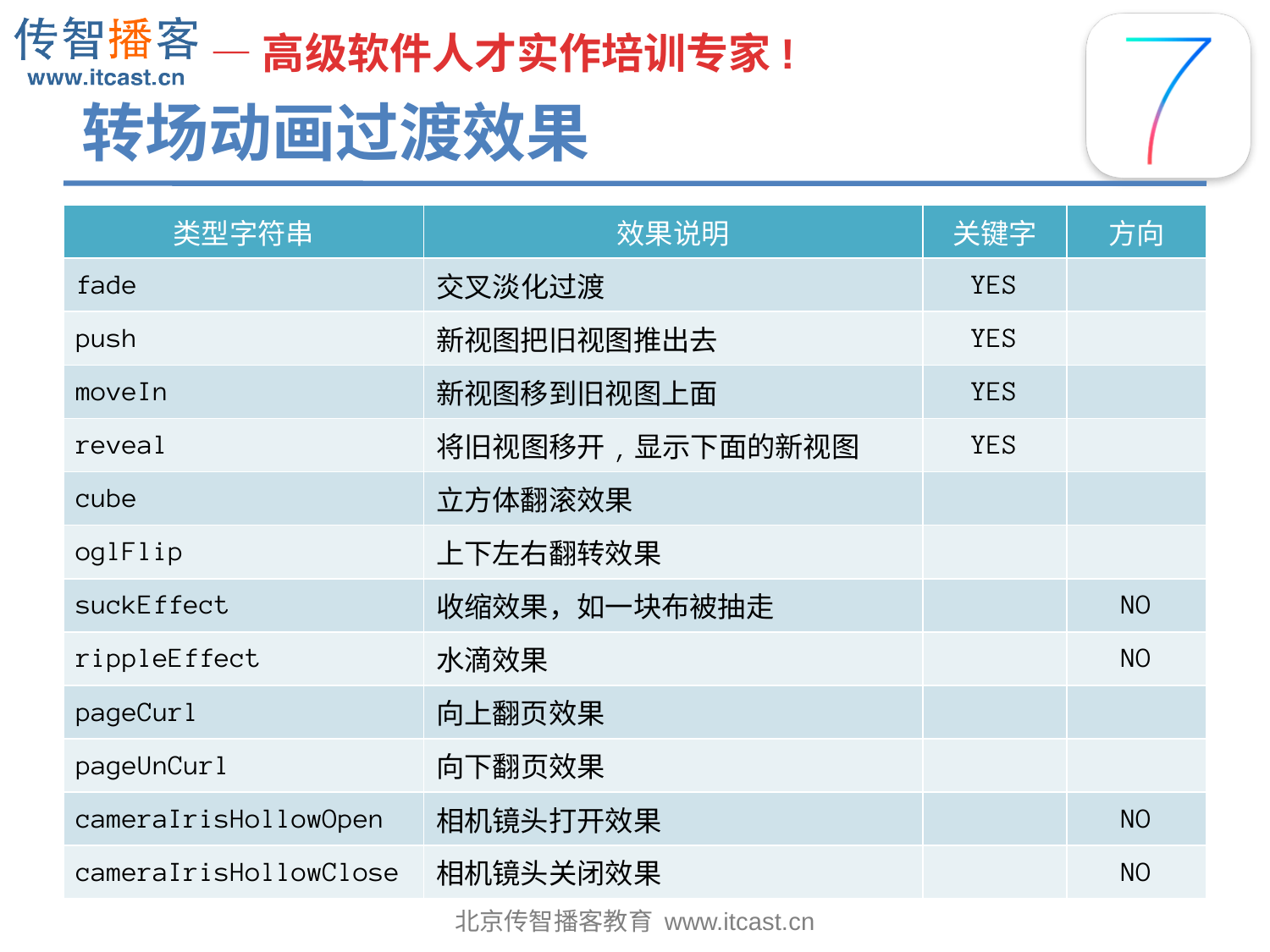

# 转场动画过渡效果
| 类型字符串 | 效果说明 | 关键字 | 方向 |
| --- | --- | --- | --- |
| fade | 交叉淡化过渡 | YES |  |
| push | 新视图把旧视图推出去 | YES |  |
| moveIn | 新视图移到旧视图上面 | YES |  |
| reveal | 将旧视图移开,显示下面的新视图 | YES |  |
| cube | 立方体翻滚效果 |  |  |
| oglFlip | 上下左右翻转效果 |  |  |
| suckEffect | 收缩效果，如一块布被抽走 |  | NO |
| rippleEffect | 水滴效果 |  | NO |
| pageCurl | 向上翻页效果 |  |  |
| pageUnCurl | 向下翻页效果 |  |  |
| cameraIrisHollowOpen | 相机镜头打开效果 |  | NO |
| cameraIrisHollowClose | 相机镜头关闭效果 |  | NO |